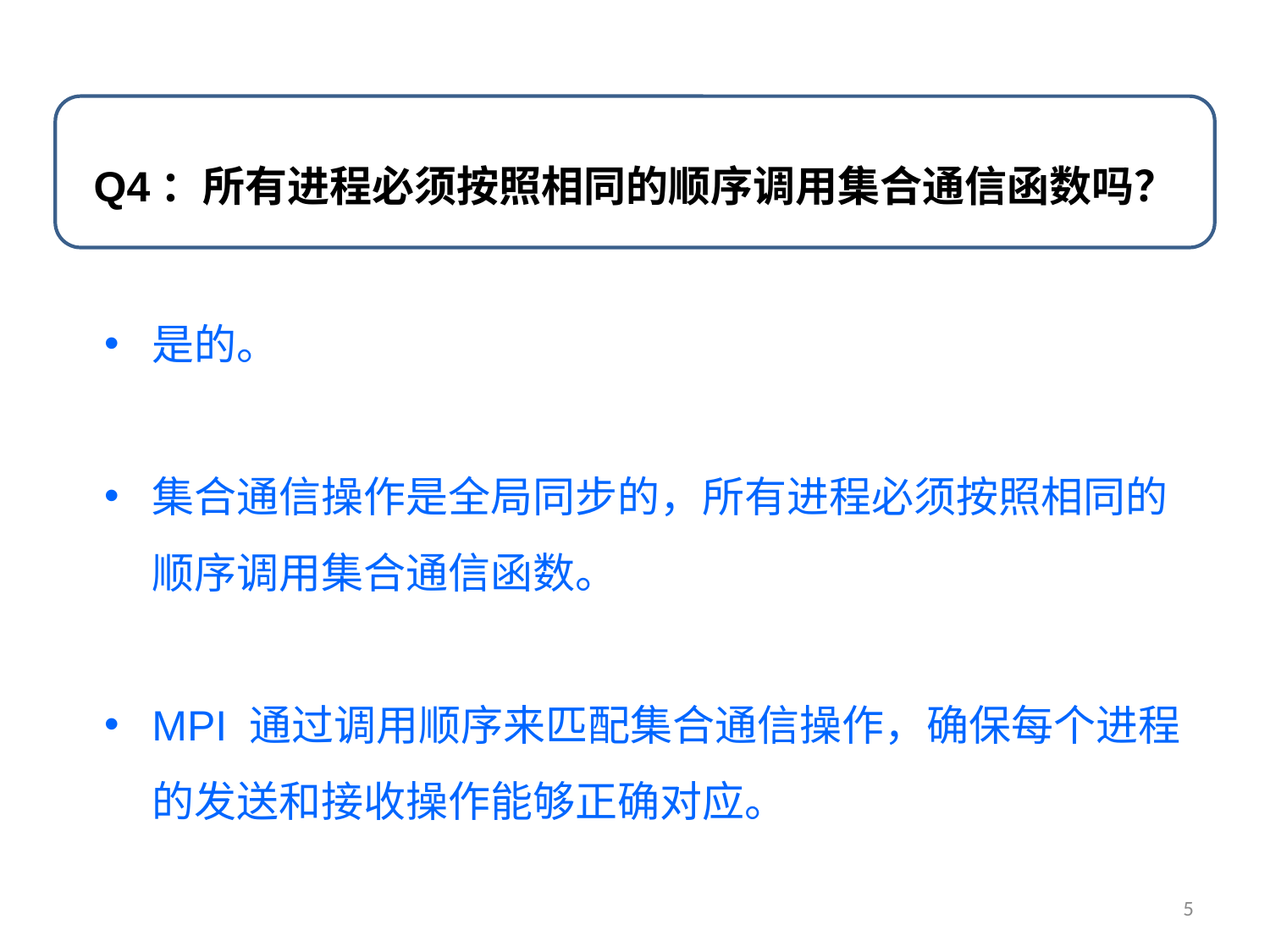

Q4：所有进程必须按照相同的顺序调用集合通信函数吗？
是的。

集合通信操作是全局同步的，所有进程必须按照相同的顺序调用集合通信函数。

MPI 通过调用顺序来匹配集合通信操作，确保每个进程的发送和接收操作能够正确对应。
5